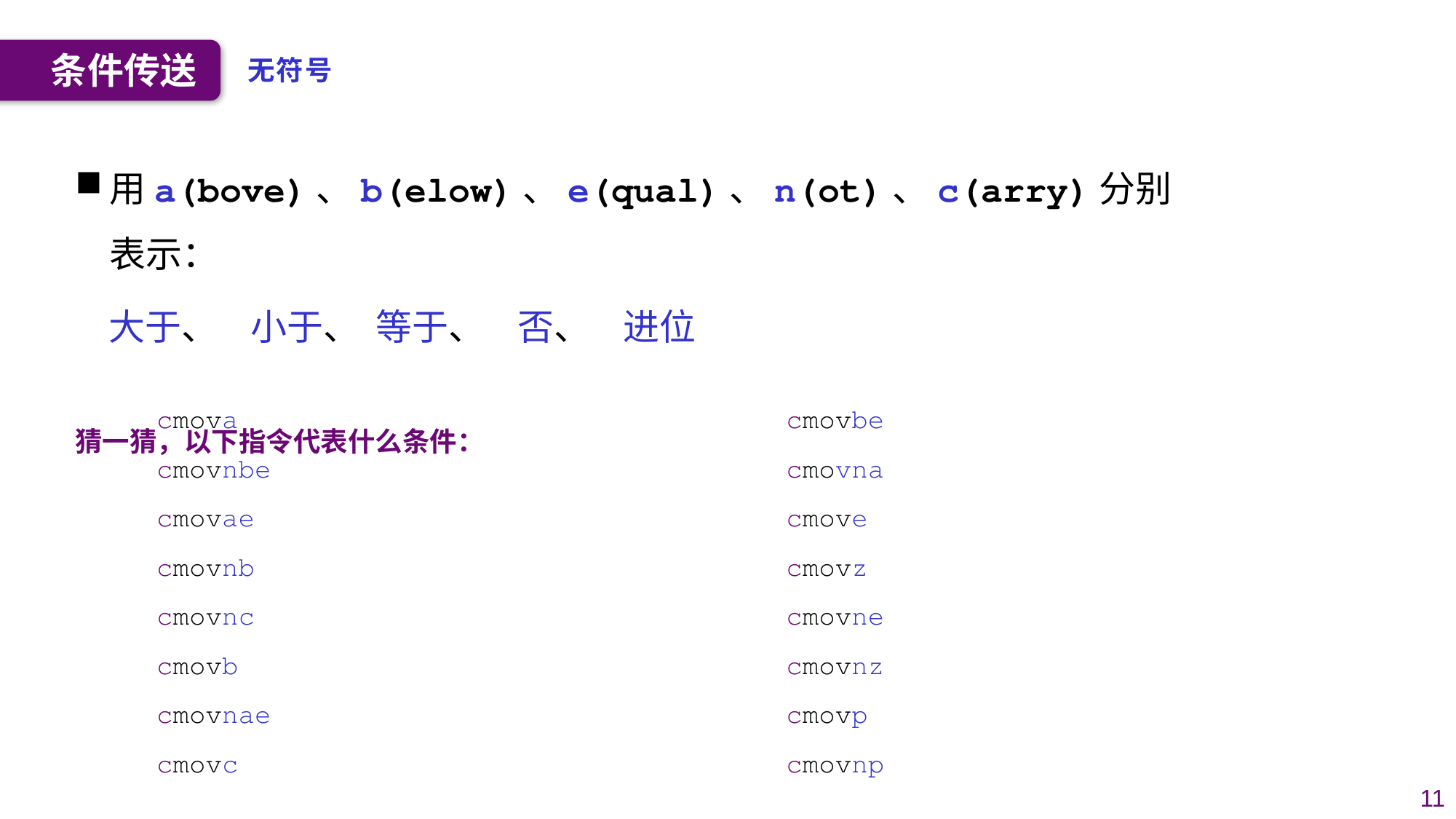

条件传送
无符号
用a(bove)、b(elow)、e(qual)、n(ot)、c(arry)分别表示：
   大于、    小于、  等于、    否、    进位

猜一猜，以下指令代表什么条件：

cmova
cmovnbe
cmovae
cmovnb
cmovnc
cmovb
cmovnae
cmovc

cmovbe
cmovna
cmove
cmovz
cmovne
cmovnz
cmovp
cmovnp

11